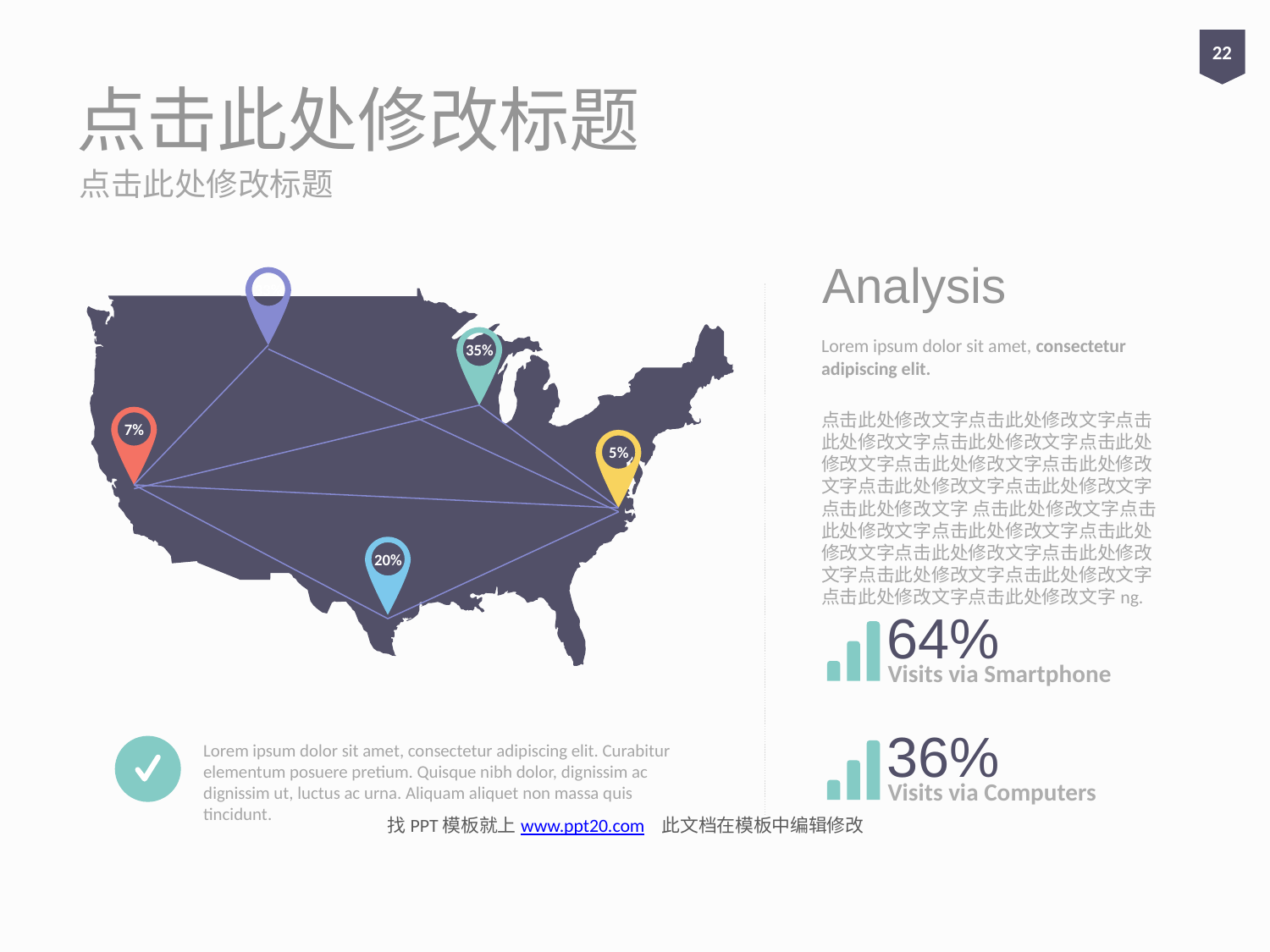

22
# 点击此处修改标题
点击此处修改标题
Analysis
Lorem ipsum dolor sit amet, consectetur adipiscing elit.

点击此处修改文字点击此处修改文字点击此处修改文字点击此处修改文字点击此处修改文字点击此处修改文字点击此处修改文字点击此处修改文字点击此处修改文字点击此处修改文字 点击此处修改文字点击此处修改文字点击此处修改文字点击此处修改文字点击此处修改文字点击此处修改文字点击此处修改文字点击此处修改文字点击此处修改文字点击此处修改文字ng.

33%

35%

7%

5%

20%
64%

Visits via Smartphone
36%

Visits via Computers
Lorem ipsum dolor sit amet, consectetur adipiscing elit. Curabitur elementum posuere pretium. Quisque nibh dolor, dignissim ac dignissim ut, luctus ac urna. Aliquam aliquet non massa quis tincidunt.